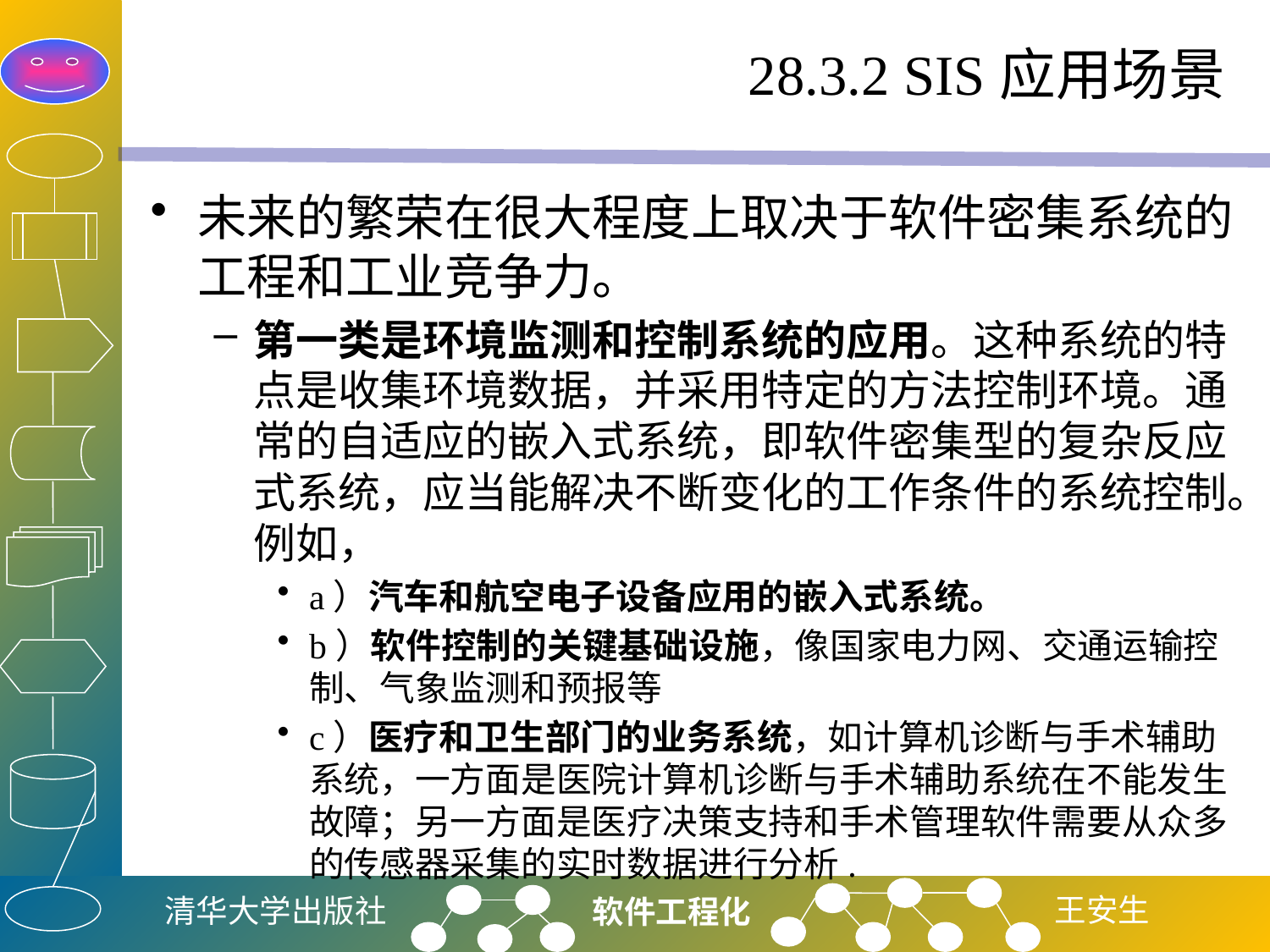

# 28.3.2 SIS应用场景
未来的繁荣在很大程度上取决于软件密集系统的工程和工业竞争力。
第一类是环境监测和控制系统的应用。这种系统的特点是收集环境数据，并采用特定的方法控制环境。通常的自适应的嵌入式系统，即软件密集型的复杂反应式系统，应当能解决不断变化的工作条件的系统控制。例如，
a）汽车和航空电子设备应用的嵌入式系统。
b）软件控制的关键基础设施，像国家电力网、交通运输控制、气象监测和预报等
c）医疗和卫生部门的业务系统，如计算机诊断与手术辅助系统，一方面是医院计算机诊断与手术辅助系统在不能发生故障；另一方面是医疗决策支持和手术管理软件需要从众多的传感器采集的实时数据进行分析.